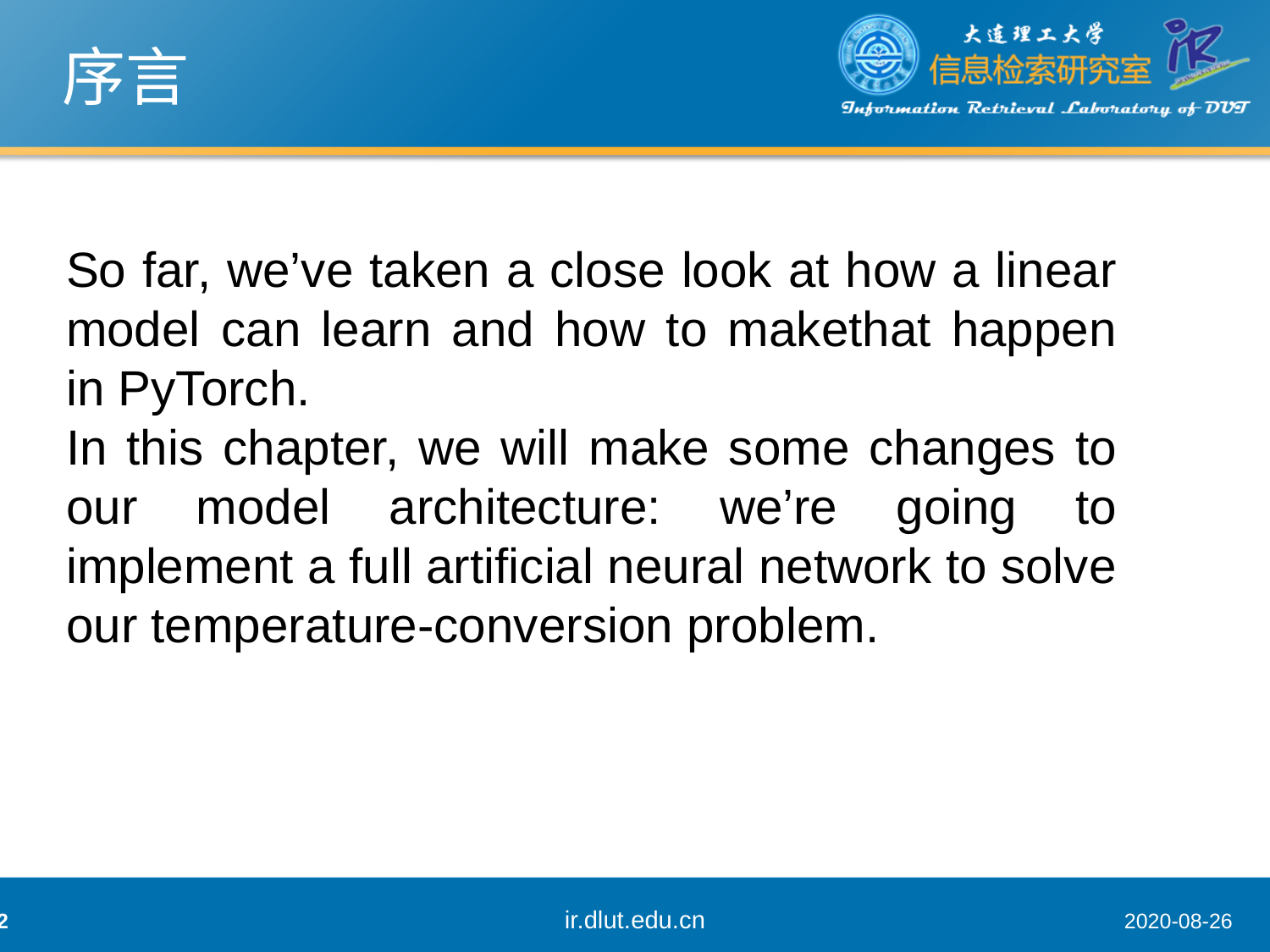

序言
So far, we’ve taken a close look at how a linear model can learn and how to makethat happen in PyTorch.
In this chapter, we will make some changes to our model architecture: we’re going to implement a full artificial neural network to solve our temperature-conversion problem.